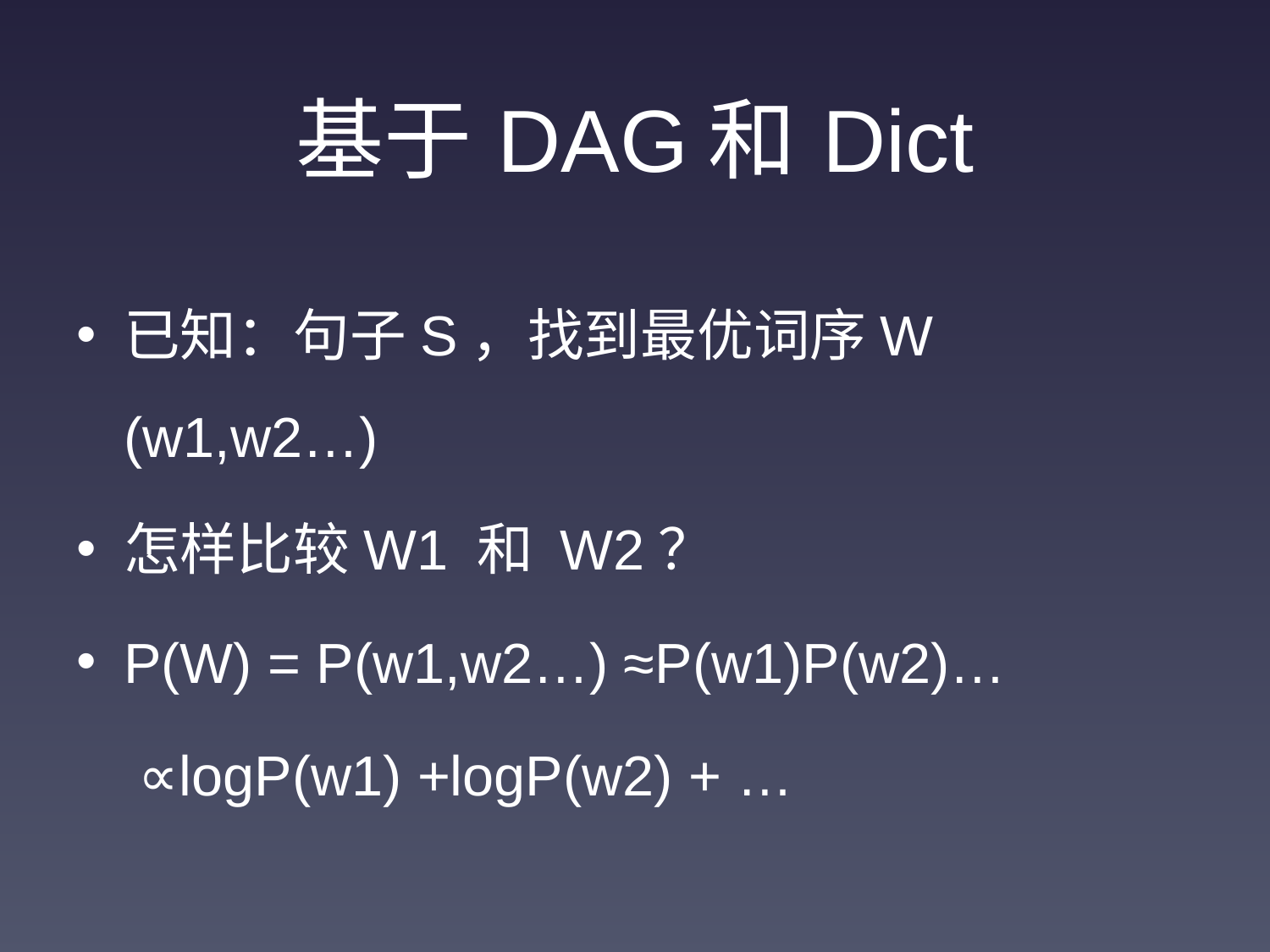

# 基于DAG和Dict
已知：句子S，找到最优词序W (w1,w2…)
怎样比较W1 和 W2？
P(W) = P(w1,w2…) ≈P(w1)P(w2)…
    ∝logP(w1) +logP(w2) + …